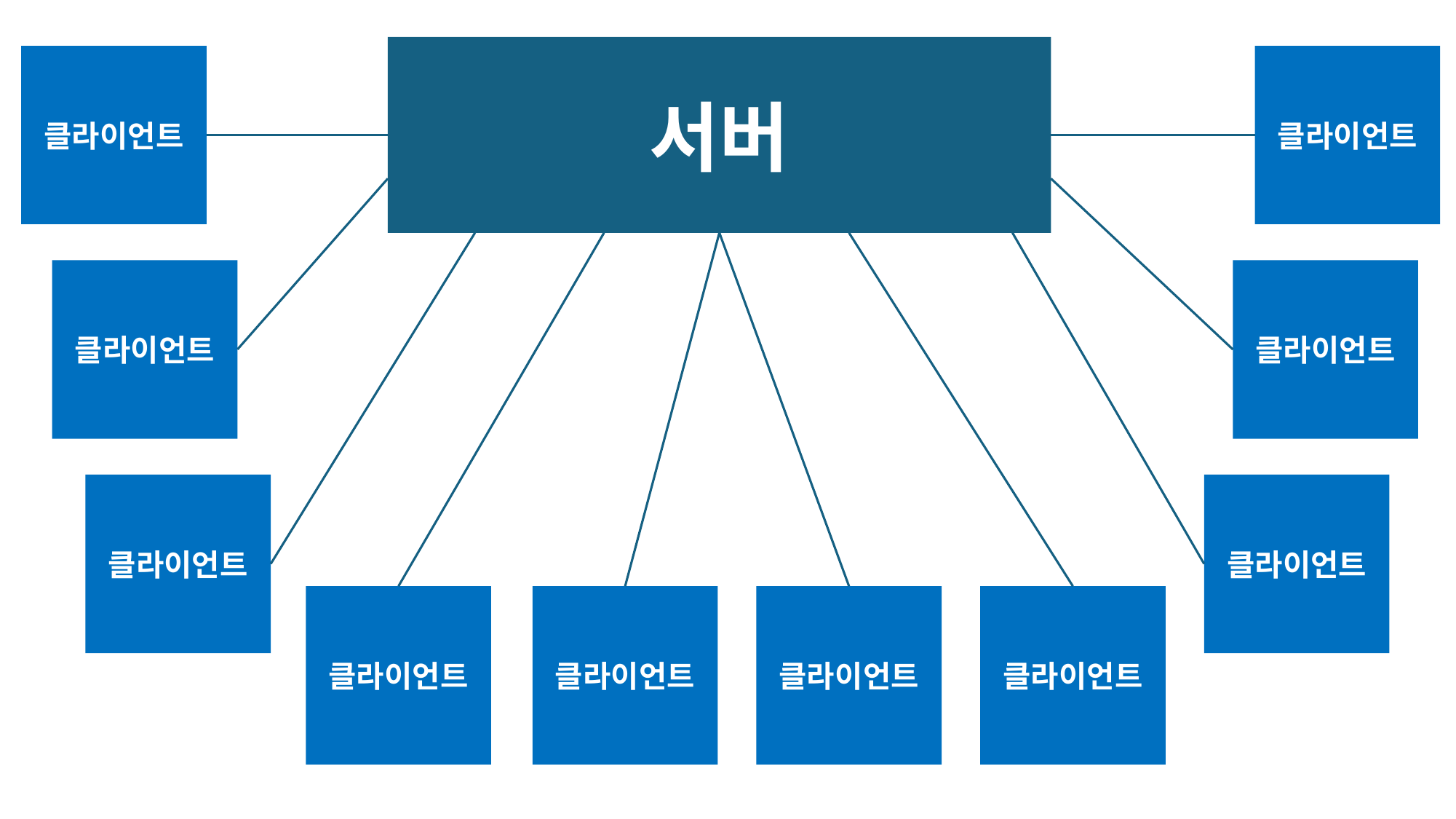

서버
클라이언트
클라이언트
클라이언트
클라이언트
클라이언트
클라이언트
클라이언트
클라이언트
클라이언트
클라이언트